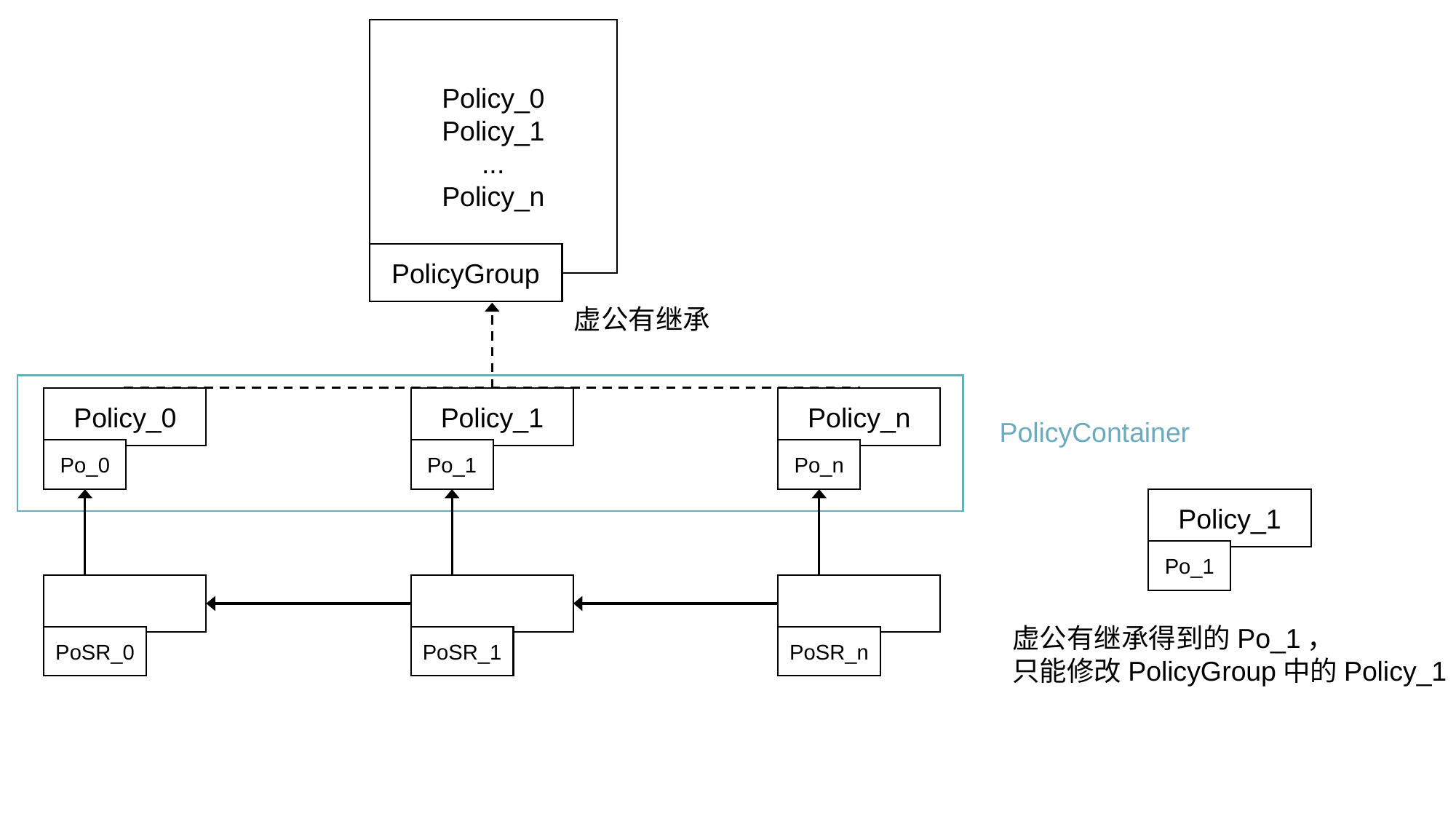

Policy_0
Policy_1
...
Policy_n
PolicyGroup
虚公有继承

Policy_0
Po_0
Policy_1
Po_1
Policy_n
Po_n
PolicyContainer
Policy_1
Po_1

PoSR_0

PoSR_1

PoSR_n
虚公有继承得到的Po_1，
只能修改PolicyGroup中的Policy_1